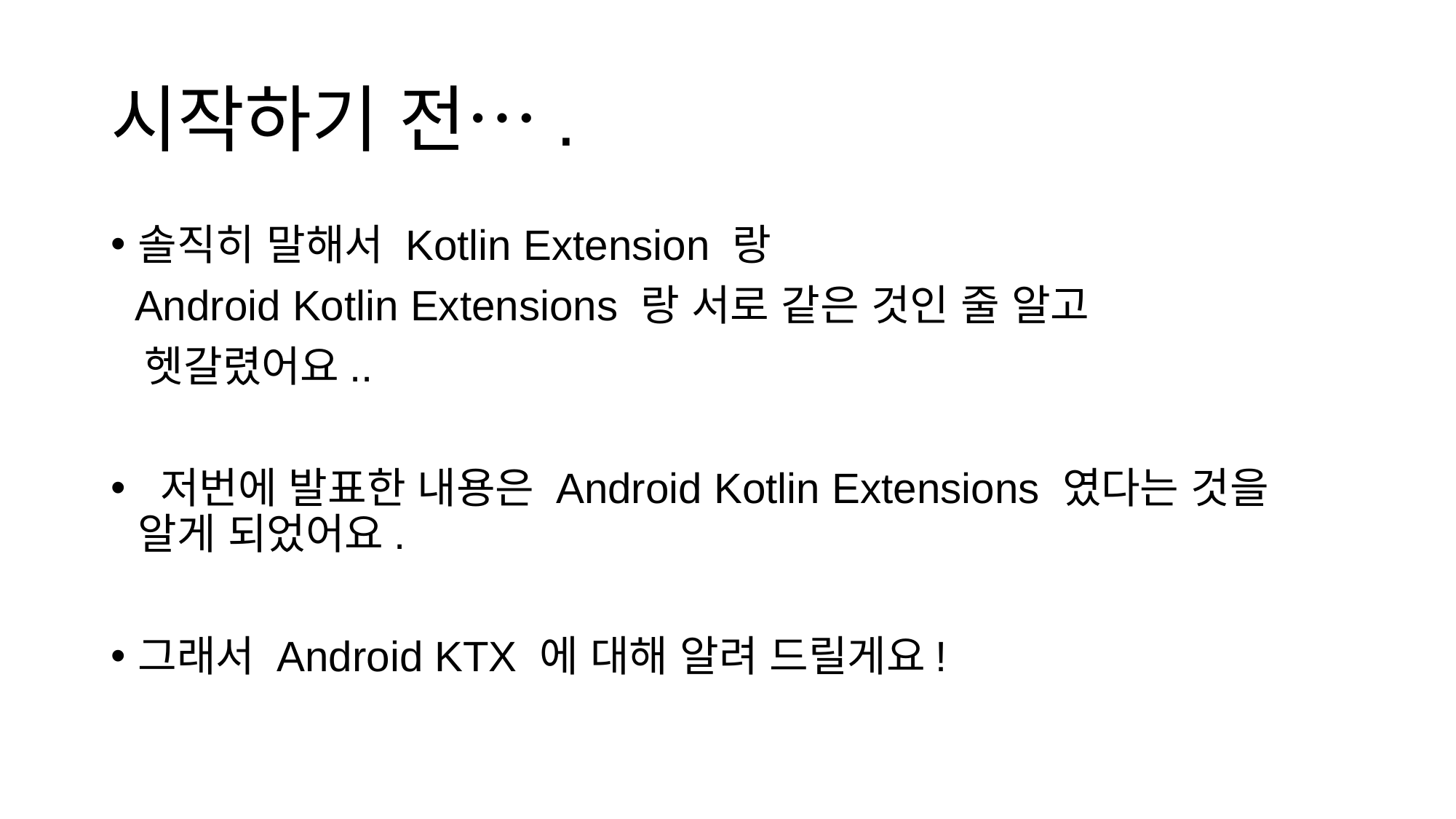

# 시작하기 전….
솔직히 말해서 Kotlin Extension 랑
  Android Kotlin Extensions 랑 서로 같은 것인 줄 알고
  헷갈렸어요..

 저번에 발표한 내용은 Android Kotlin Extensions 였다는 것을  알게 되었어요.

그래서 Android KTX 에 대해 알려 드릴게요!